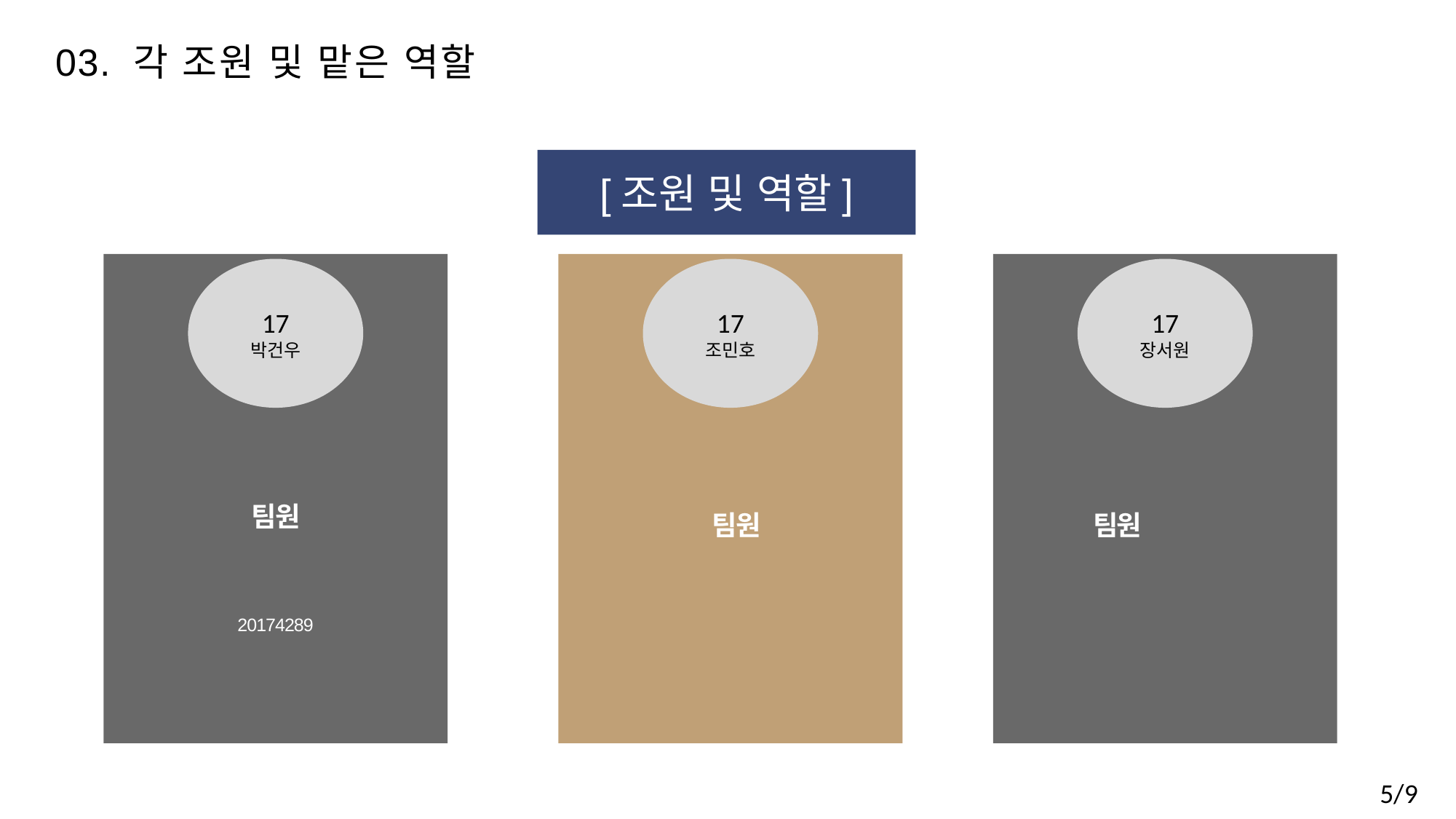

03. 각 조원 및 맡은 역할
[조원 및 역할]

17
박건우
17
조민호
17
장서원
팀원

팀원

팀원

20174289
5/9